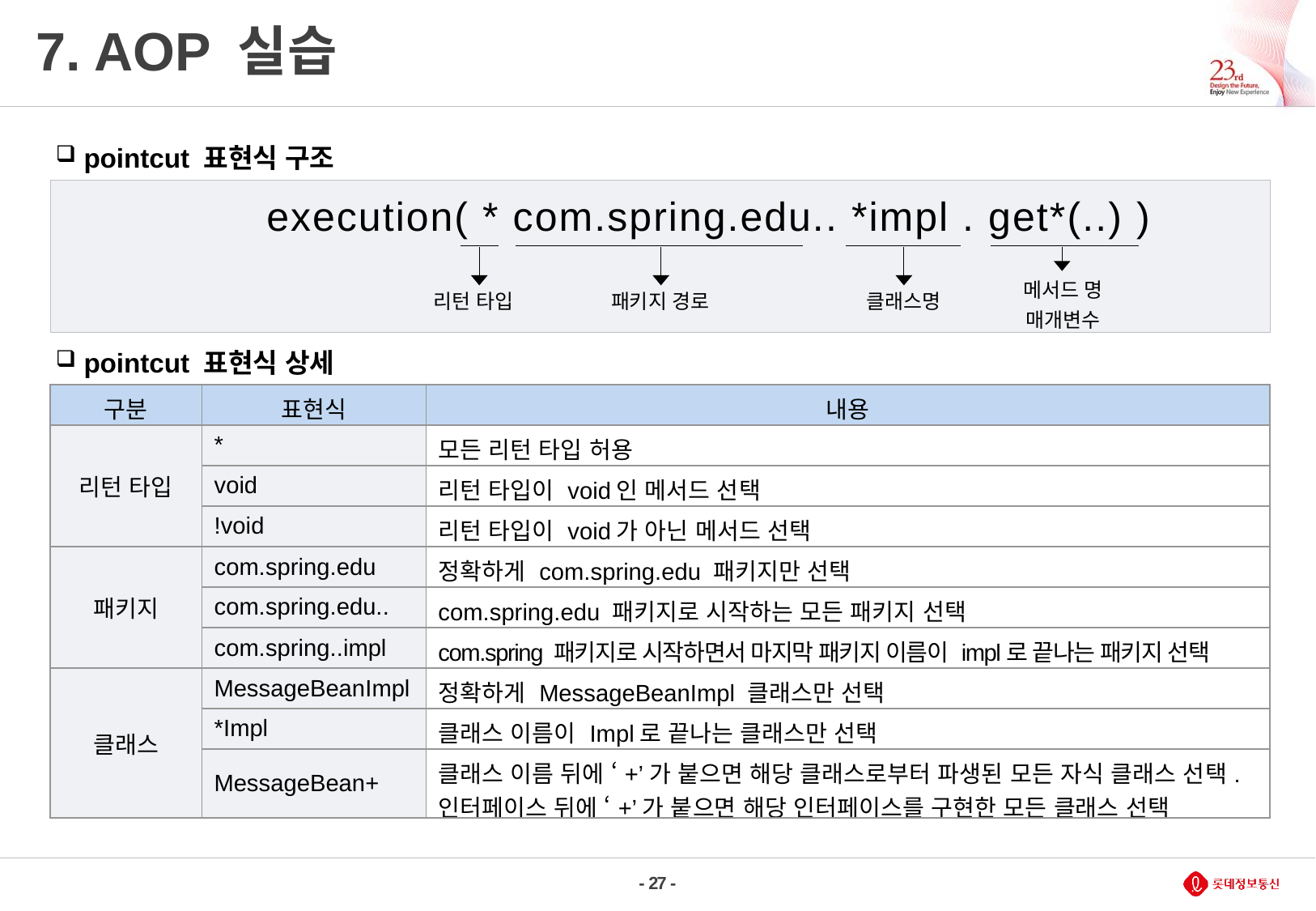

# 7. AOP 실습
 pointcut 표현식 구조

execution( * com.spring.edu.. *impl . get*(..) )
메서드 명
매개변수
리턴 타입
패키지 경로
클래스명
 pointcut 표현식 상세
| 구분 | 표현식 | 내용 |
| --- | --- | --- |
| 리턴 타입 | \* | 모든 리턴 타입 허용 |
|  | void | 리턴 타입이 void인 메서드 선택 |
|  | !void | 리턴 타입이 void가 아닌 메서드 선택 |
| 패키지 | com.spring.edu | 정확하게 com.spring.edu 패키지만 선택 |
|  | com.spring.edu.. | com.spring.edu 패키지로 시작하는 모든 패키지 선택 |
|  | com.spring..impl | com.spring 패키지로 시작하면서 마지막 패키지 이름이 impl로 끝나는 패키지 선택 |
| 클래스 | MessageBeanImpl | 정확하게 MessageBeanImpl 클래스만 선택 |
|  | \*Impl | 클래스 이름이 Impl로 끝나는 클래스만 선택 |
|  | MessageBean+ | 클래스 이름 뒤에 ‘+’가 붙으면 해당 클래스로부터 파생된 모든 자식 클래스 선택. 인터페이스 뒤에 ‘+’가 붙으면 해당 인터페이스를 구현한 모든 클래스 선택 |
- 27 -